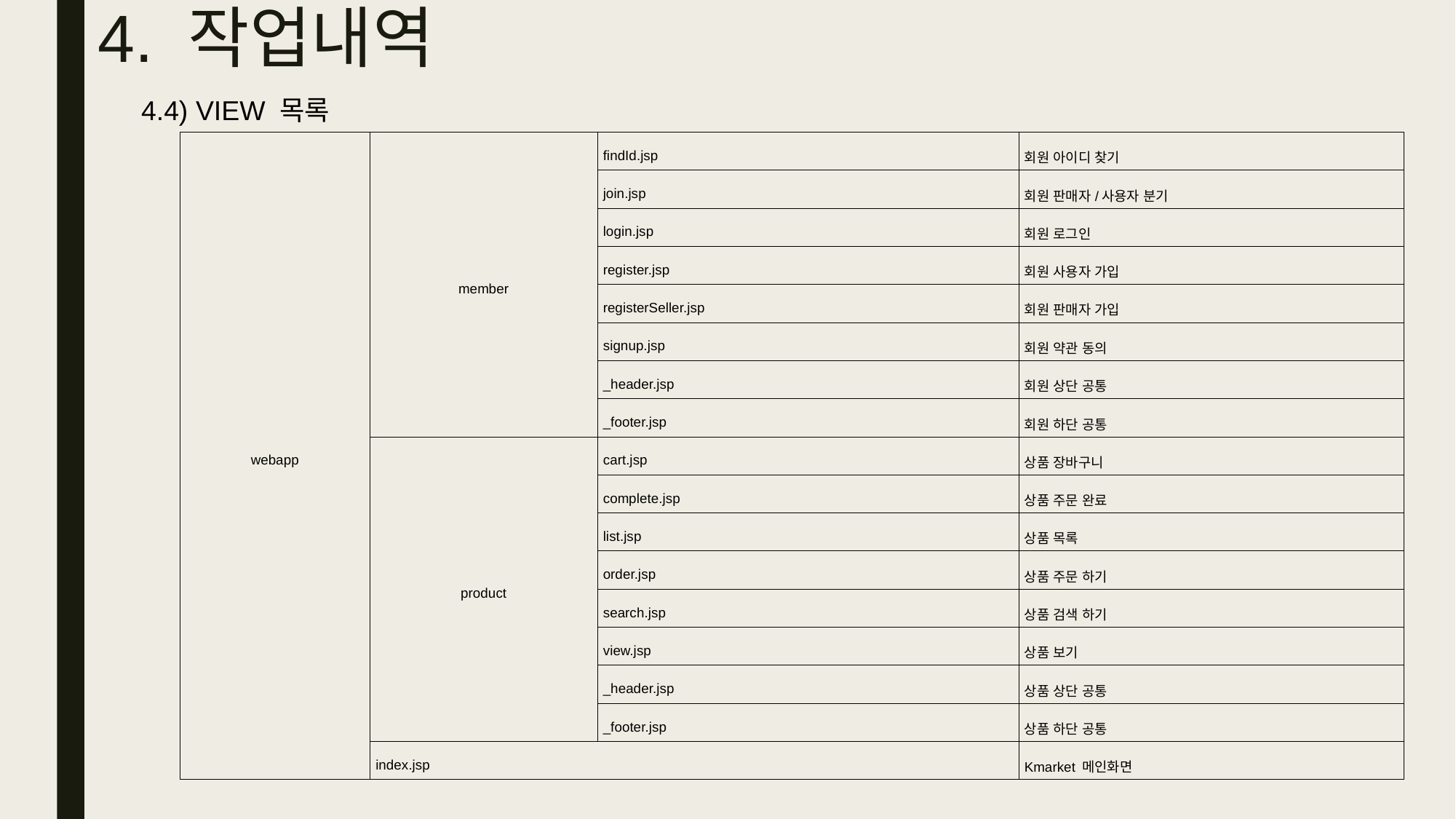

# 4. 작업내역
4.4) VIEW 목록
| webapp | member | findId.jsp | 회원 아이디 찾기 |
| --- | --- | --- | --- |
|  |  | join.jsp | 회원 판매자/사용자 분기 |
|  |  | login.jsp | 회원 로그인 |
|  |  | register.jsp | 회원 사용자 가입 |
|  |  | registerSeller.jsp | 회원 판매자 가입 |
|  |  | signup.jsp | 회원 약관 동의 |
|  |  | \_header.jsp | 회원 상단 공통 |
|  |  | \_footer.jsp | 회원 하단 공통 |
|  | product | cart.jsp | 상품 장바구니 |
|  |  | complete.jsp | 상품 주문 완료 |
|  |  | list.jsp | 상품 목록 |
|  |  | order.jsp | 상품 주문 하기 |
|  |  | search.jsp | 상품 검색 하기 |
|  |  | view.jsp | 상품 보기 |
|  |  | \_header.jsp | 상품 상단 공통 |
|  |  | \_footer.jsp | 상품 하단 공통 |
|  | index.jsp |  | Kmarket 메인화면 |